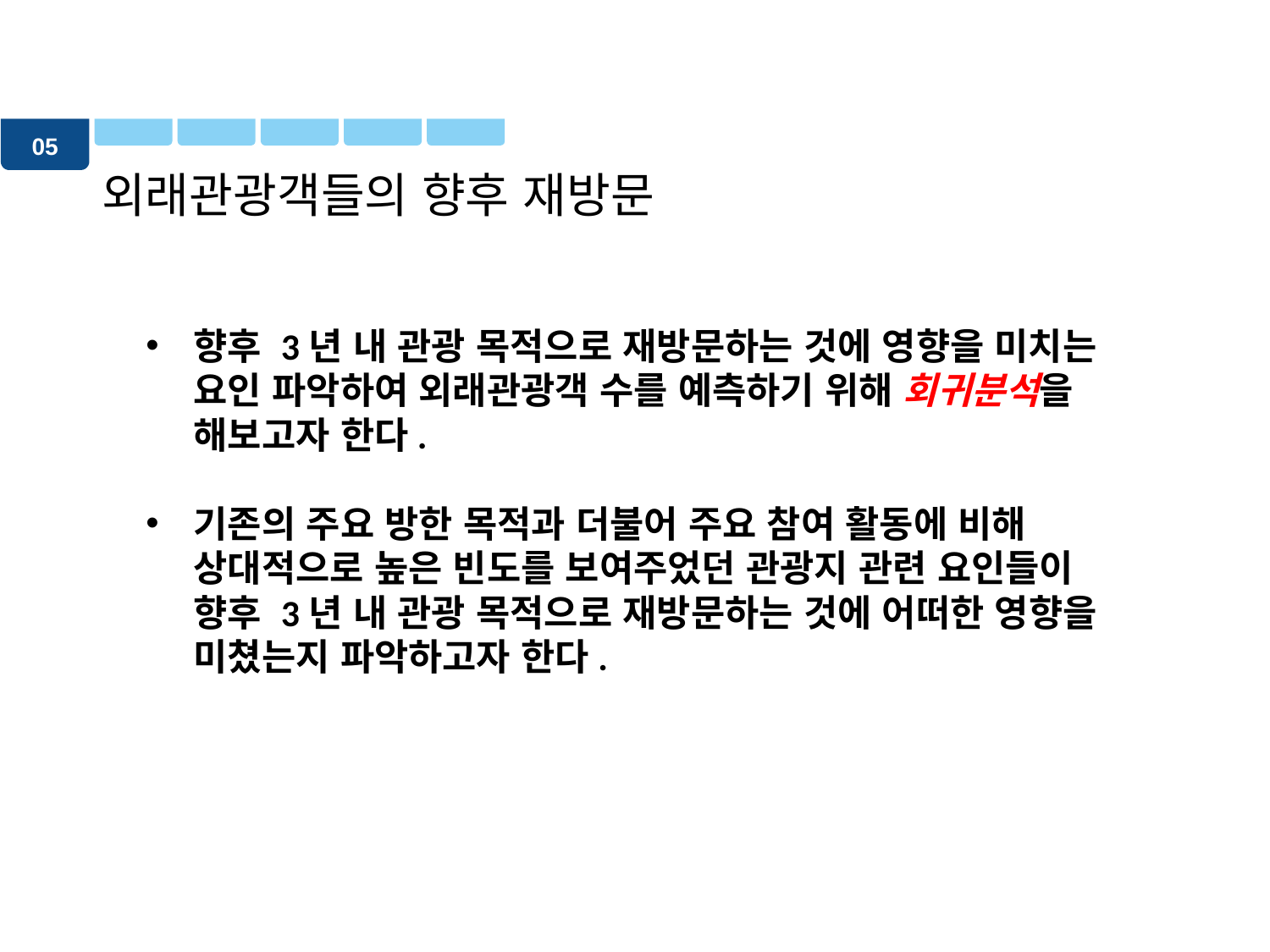

05

외래관광객들의 향후 재방문

향후 3년 내 관광 목적으로 재방문하는 것에 영향을 미치는 요인 파악하여 외래관광객 수를 예측하기 위해 회귀분석을 해보고자 한다.

기존의 주요 방한 목적과 더불어 주요 참여 활동에 비해 상대적으로 높은 빈도를 보여주었던 관광지 관련 요인들이 향후 3년 내 관광 목적으로 재방문하는 것에 어떠한 영향을 미쳤는지 파악하고자 한다.